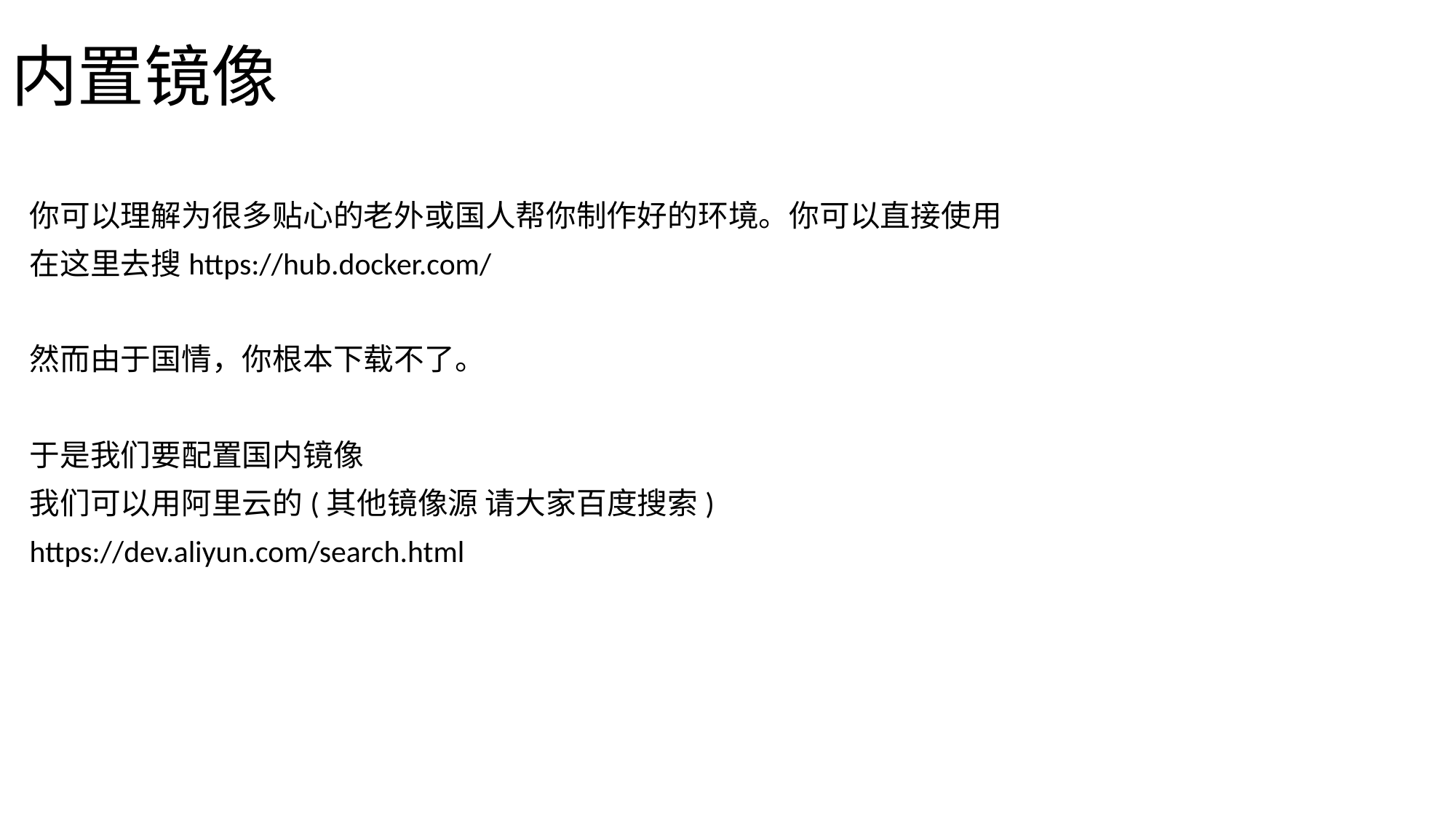

# 内置镜像
你可以理解为很多贴心的老外或国人帮你制作好的环境。你可以直接使用
在这里去搜https://hub.docker.com/

然而由于国情，你根本下载不了。

于是我们要配置国内镜像
我们可以用阿里云的(其他镜像源 请大家百度搜索)
https://dev.aliyun.com/search.html